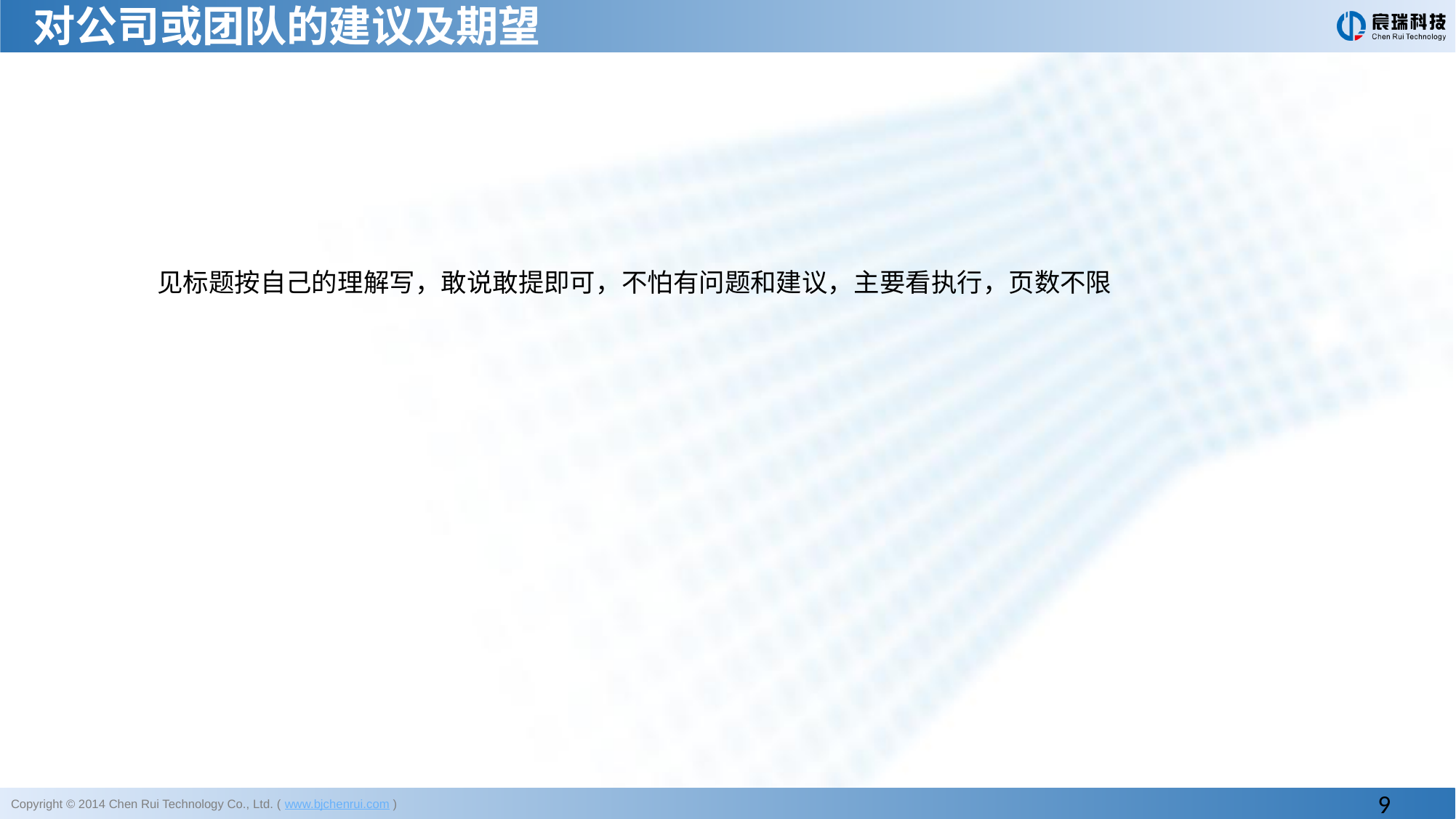

# 对公司或团队的建议及期望
见标题按自己的理解写，敢说敢提即可，不怕有问题和建议，主要看执行，页数不限
9